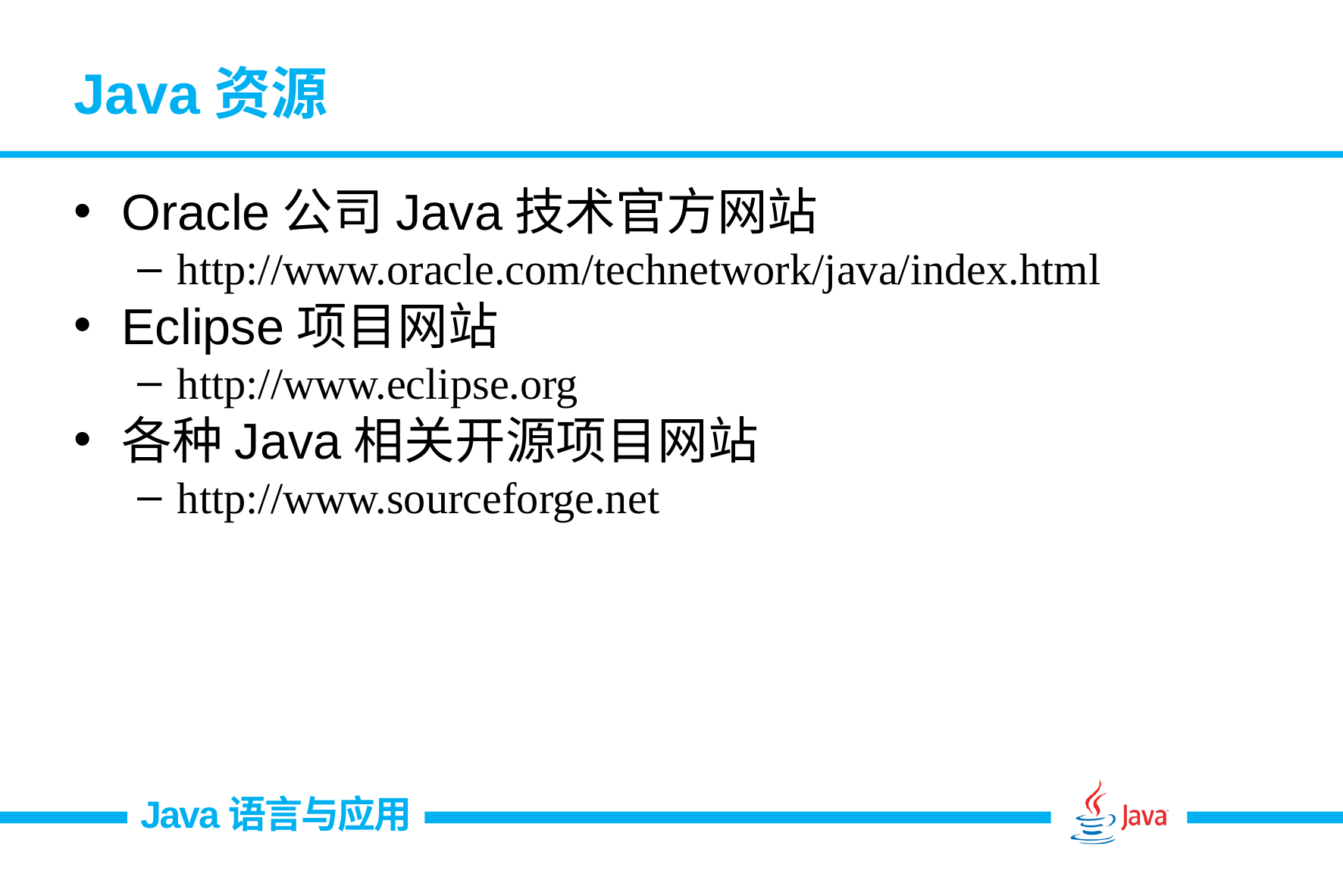

# Java资源
Oracle公司Java技术官方网站
http://www.oracle.com/technetwork/java/index.html
Eclipse项目网站
http://www.eclipse.org
各种Java相关开源项目网站
http://www.sourceforge.net